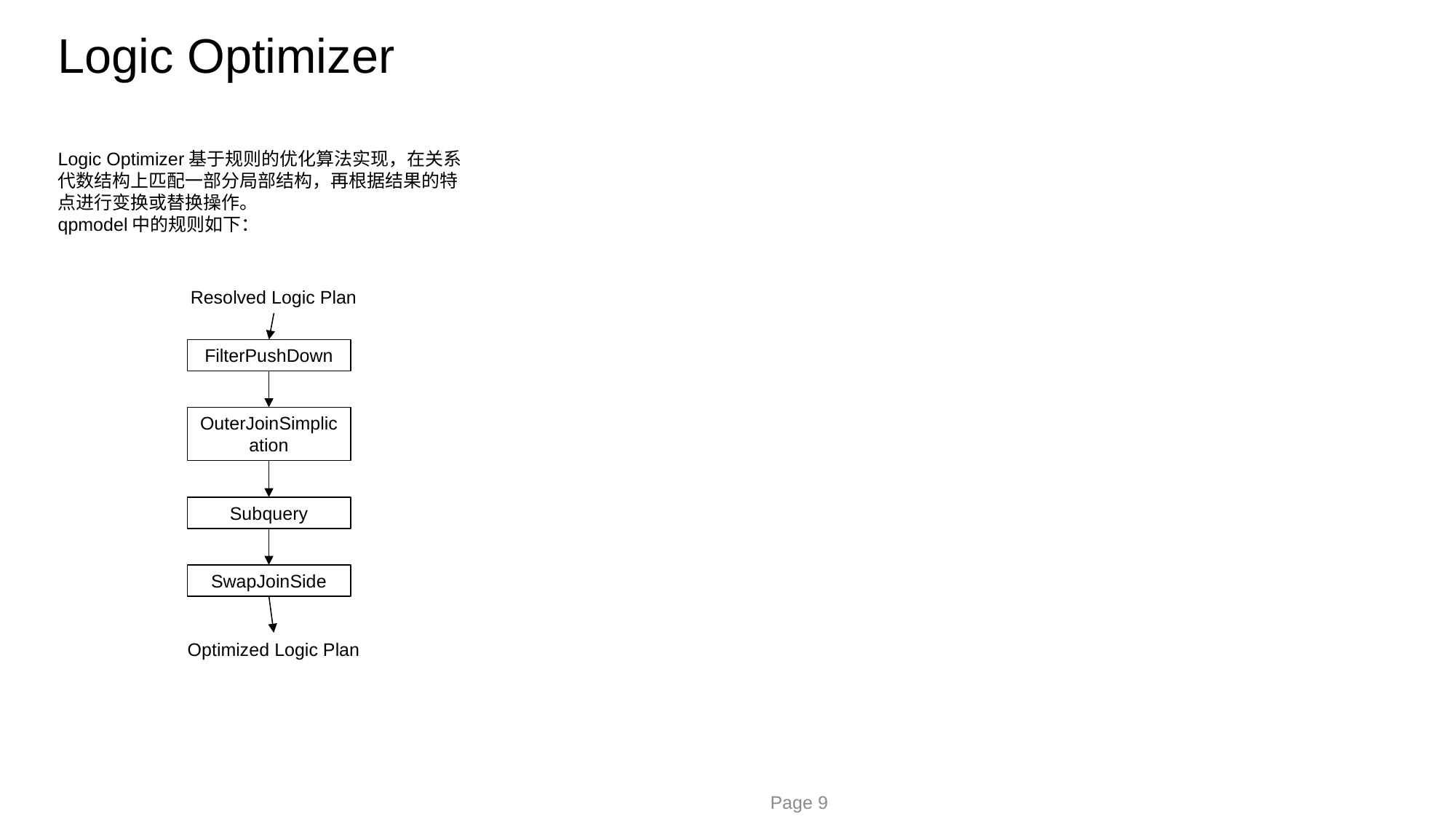

# Logic Optimizer
Logic Optimizer基于规则的优化算法实现，在关系代数结构上匹配一部分局部结构，再根据结果的特点进行变换或替换操作。
qpmodel中的规则如下：
Resolved Logic Plan
FilterPushDown
OuterJoinSimplication
Subquery
SwapJoinSide
Optimized Logic Plan
Page 9